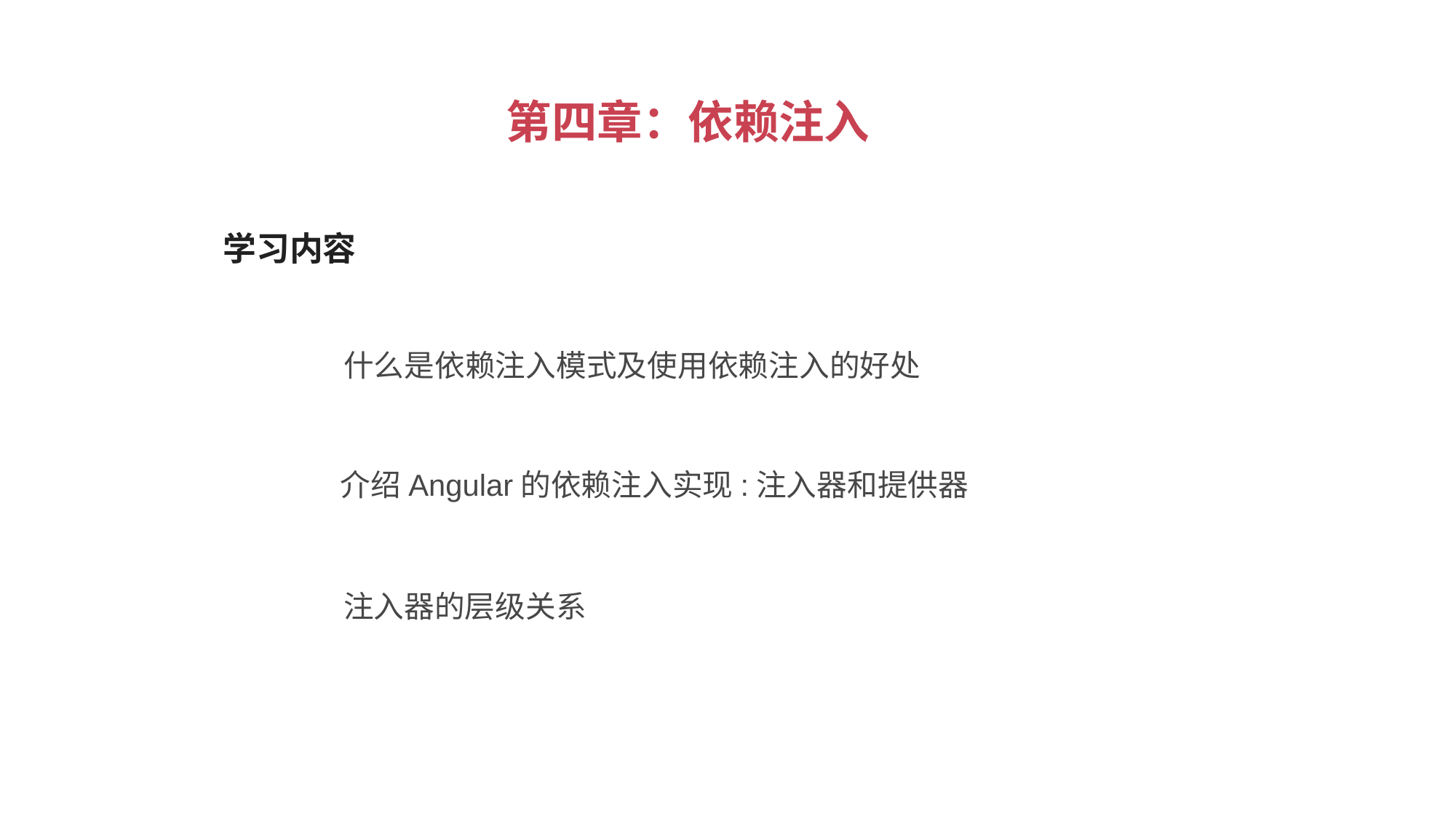

第四章：依赖注入
 学习内容
什么是依赖注入模式及使用依赖注入的好处
介绍Angular的依赖注入实现:注入器和提供器
注入器的层级关系